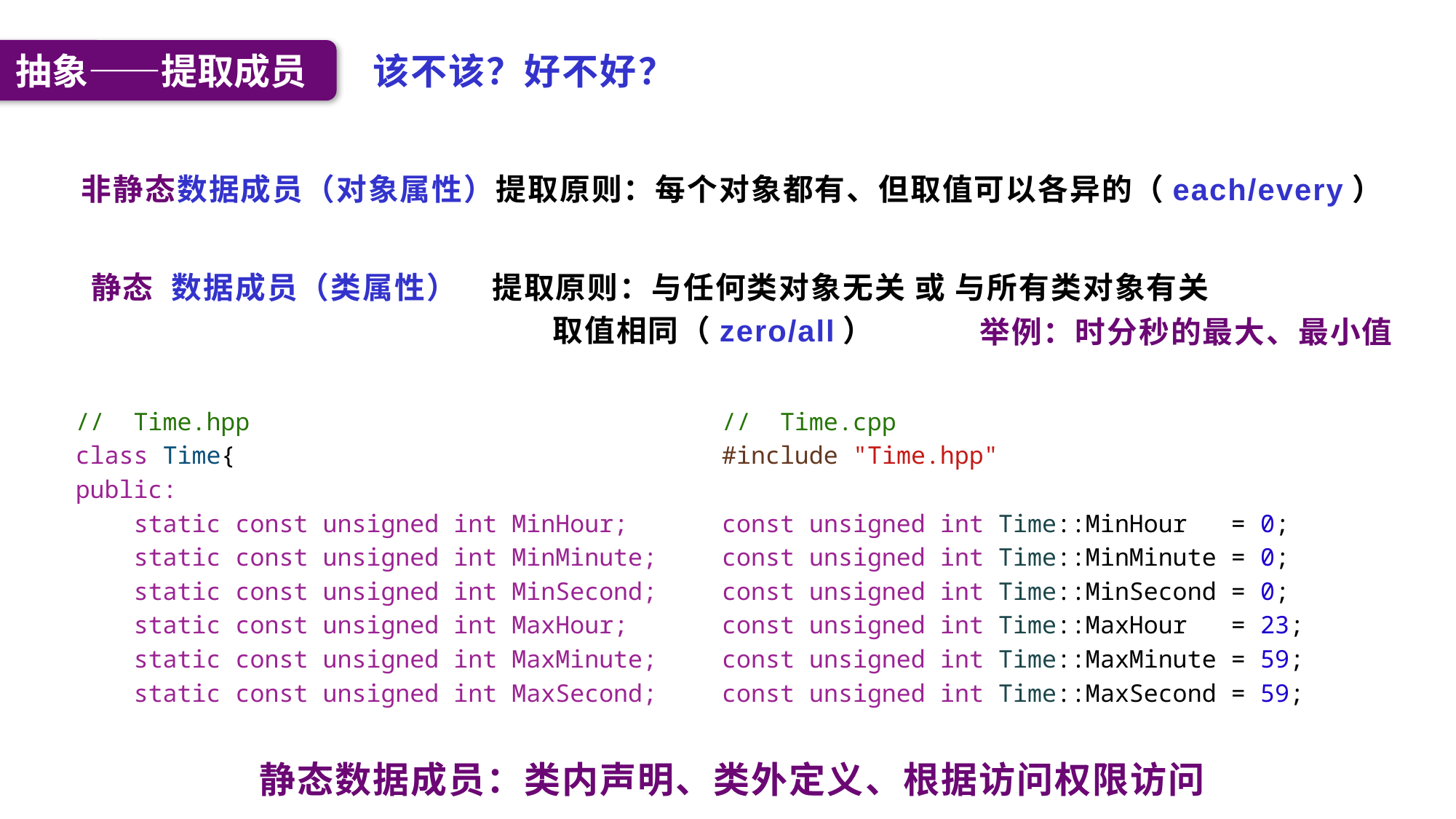

抽象——提取成员
该不该？好不好？
非静态数据成员（对象属性）提取原则：每个对象都有、但取值可以各异的（each/every）
静态  数据成员（类属性）    提取原则：与任何类对象无关 或 与所有类对象有关
                                                      取值相同（zero/all）
举例：时分秒的最大、最小值
//  Time.hpp
class Time{
public:
    static const unsigned int MinHour;
    static const unsigned int MinMinute;
    static const unsigned int MinSecond;
    static const unsigned int MaxHour;
    static const unsigned int MaxMinute;
    static const unsigned int MaxSecond;
//  Time.cpp
#include "Time.hpp"

const unsigned int Time::MinHour   = 0;
const unsigned int Time::MinMinute = 0;
const unsigned int Time::MinSecond = 0;
const unsigned int Time::MaxHour   = 23;
const unsigned int Time::MaxMinute = 59;
const unsigned int Time::MaxSecond = 59;
静态数据成员：类内声明、类外定义、根据访问权限访问
21